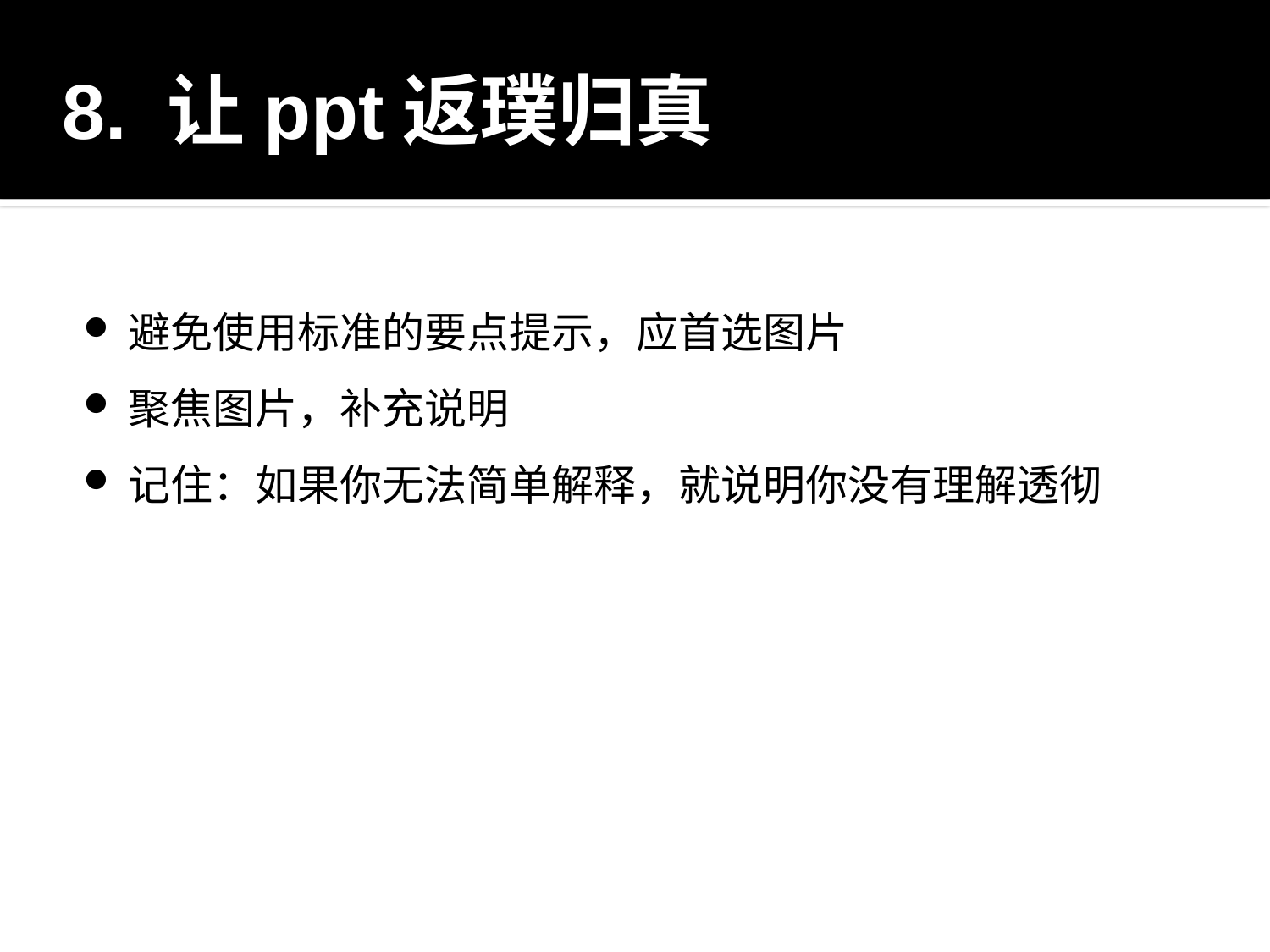

# 8. 让ppt返璞归真
避免使用标准的要点提示，应首选图片
聚焦图片，补充说明
记住：如果你无法简单解释，就说明你没有理解透彻